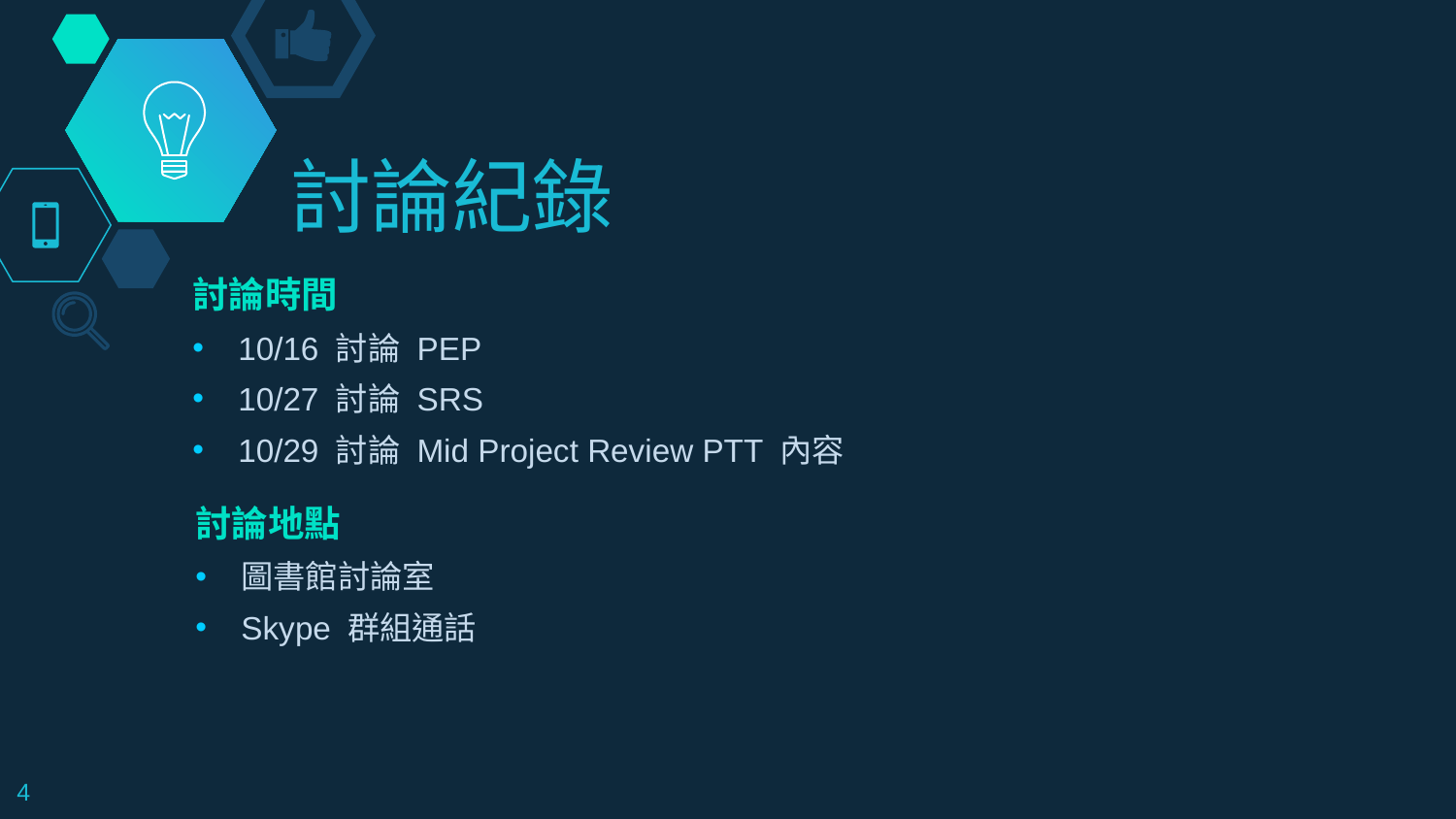

# 討論紀錄
討論時間
10/16 討論 PEP
10/27 討論 SRS
10/29 討論 Mid Project Review PTT 內容
討論地點
圖書館討論室
Skype 群組通話
4